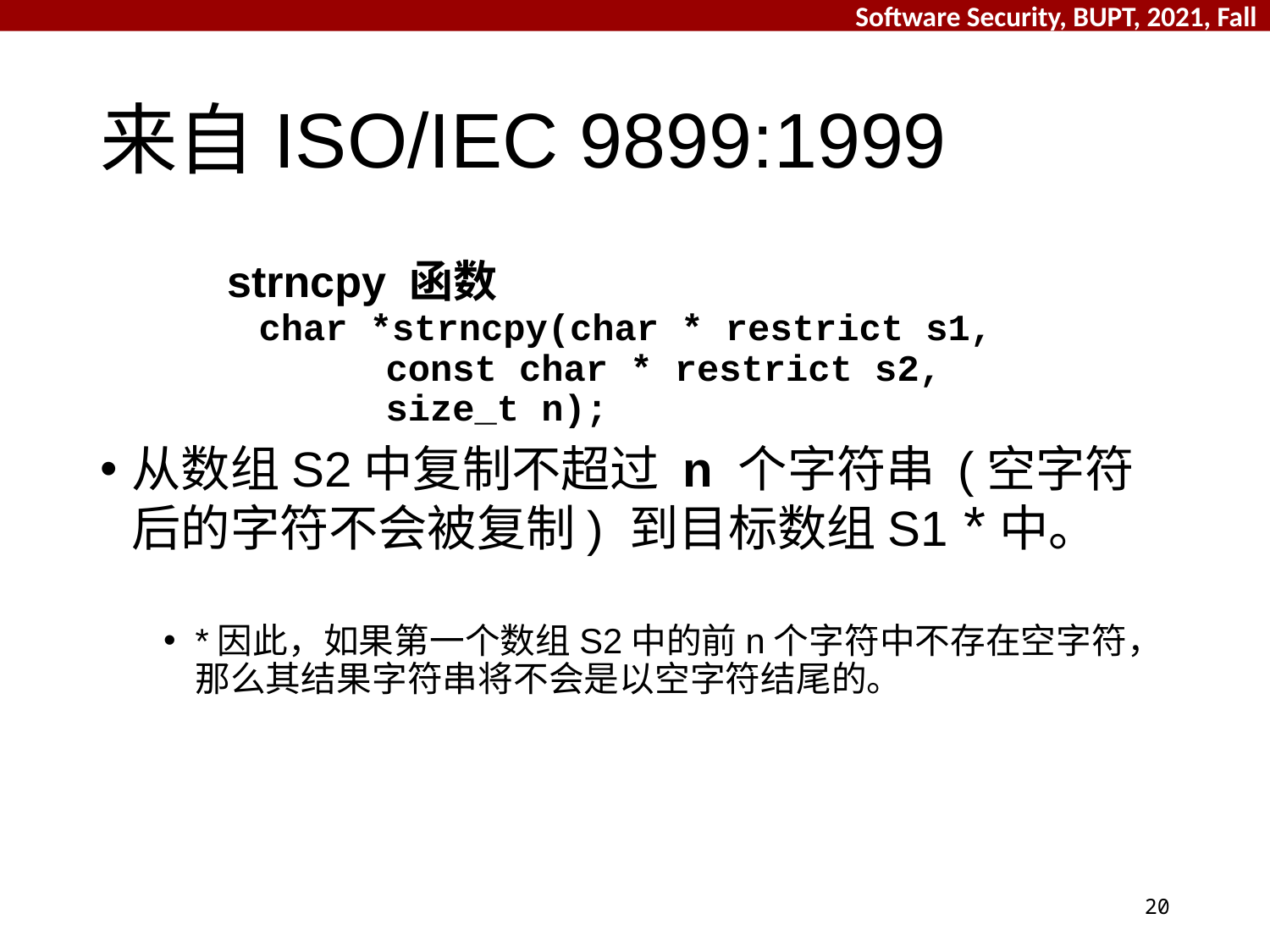

# 来自ISO/IEC 9899:1999
strncpy 函数
	char *strncpy(char * restrict s1,
		const char * restrict s2,
		size_t n);
从数组S2中复制不超过 n 个字符串 (空字符后的字符不会被复制) 到目标数组S1 *中。

*因此，如果第一个数组S2中的前n个字符中不存在空字符，那么其结果字符串将不会是以空字符结尾的。
20